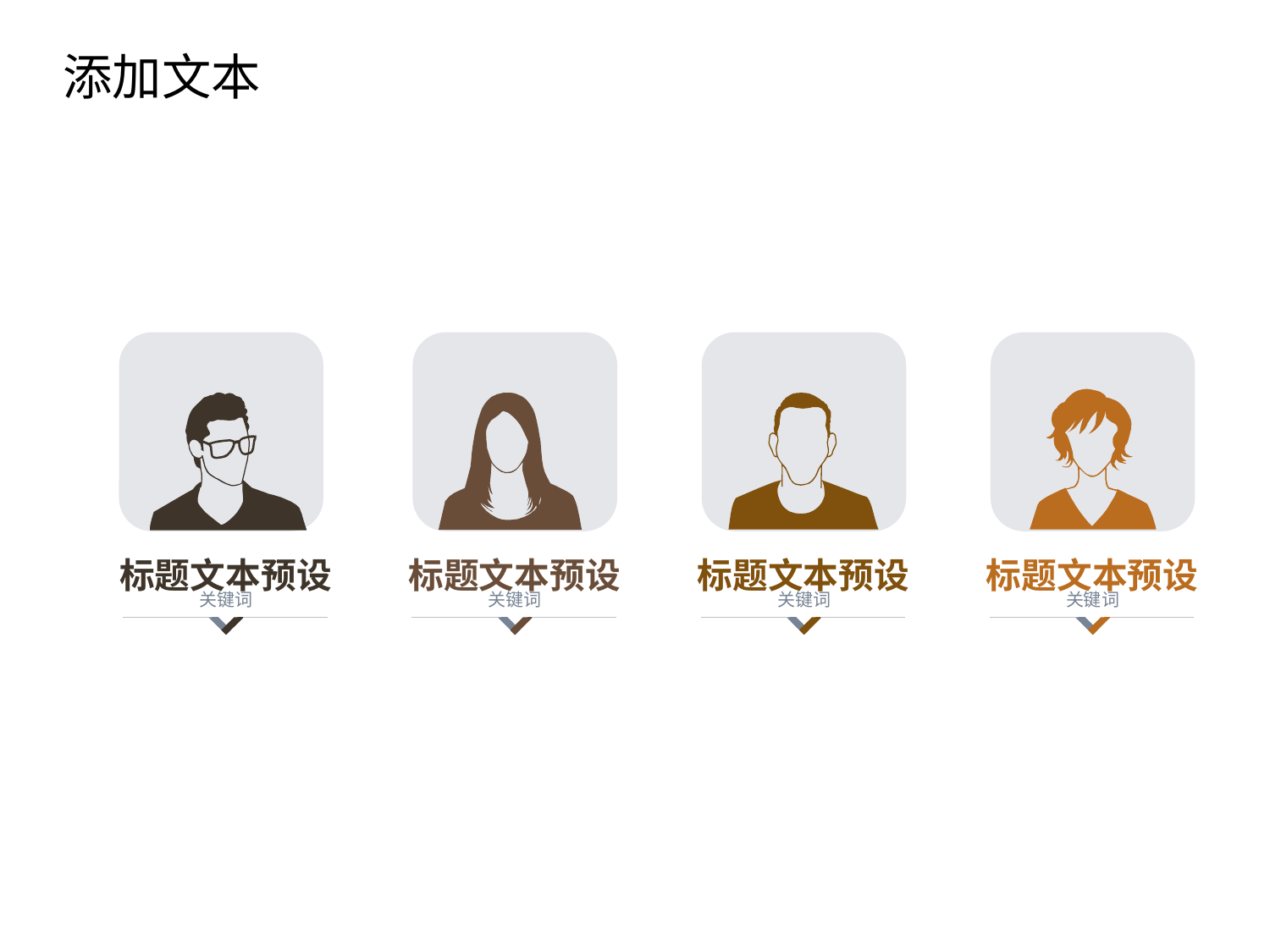

添加文本
点击添加文本

标题文本预设
标题文本预设
标题文本预设
标题文本预设
关键词
关键词
关键词
关键词

点击添加文本
点击添加文本
点击添加文本